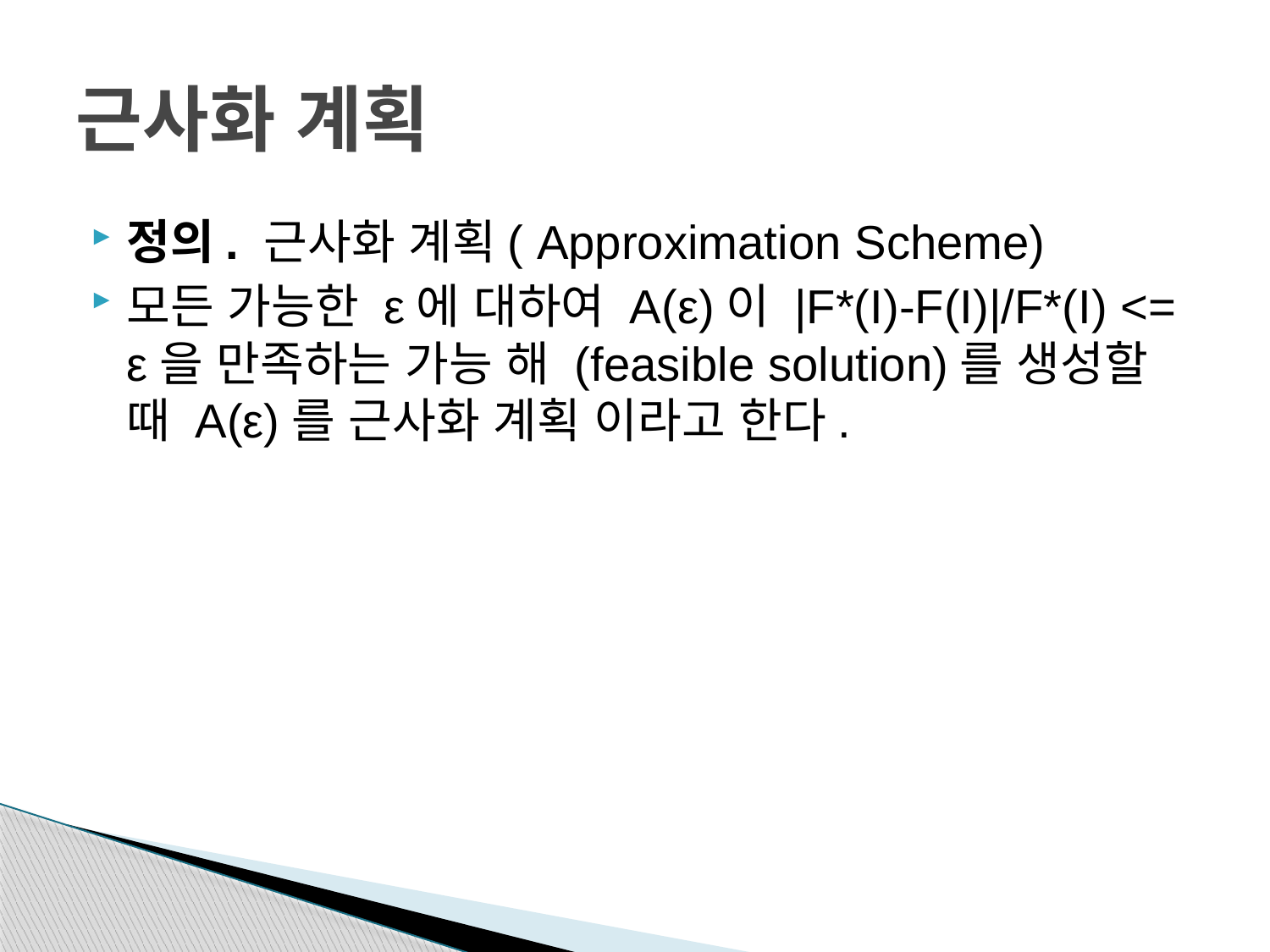

# 근사화 계획
정의. 근사화 계획( Approximation Scheme)
모든 가능한 ε에 대하여 A(ε)이 |F*(I)-F(I)|/F*(I) <= ε을 만족하는 가능 해 (feasible solution)를 생성할 때 A(ε)를 근사화 계획 이라고 한다.